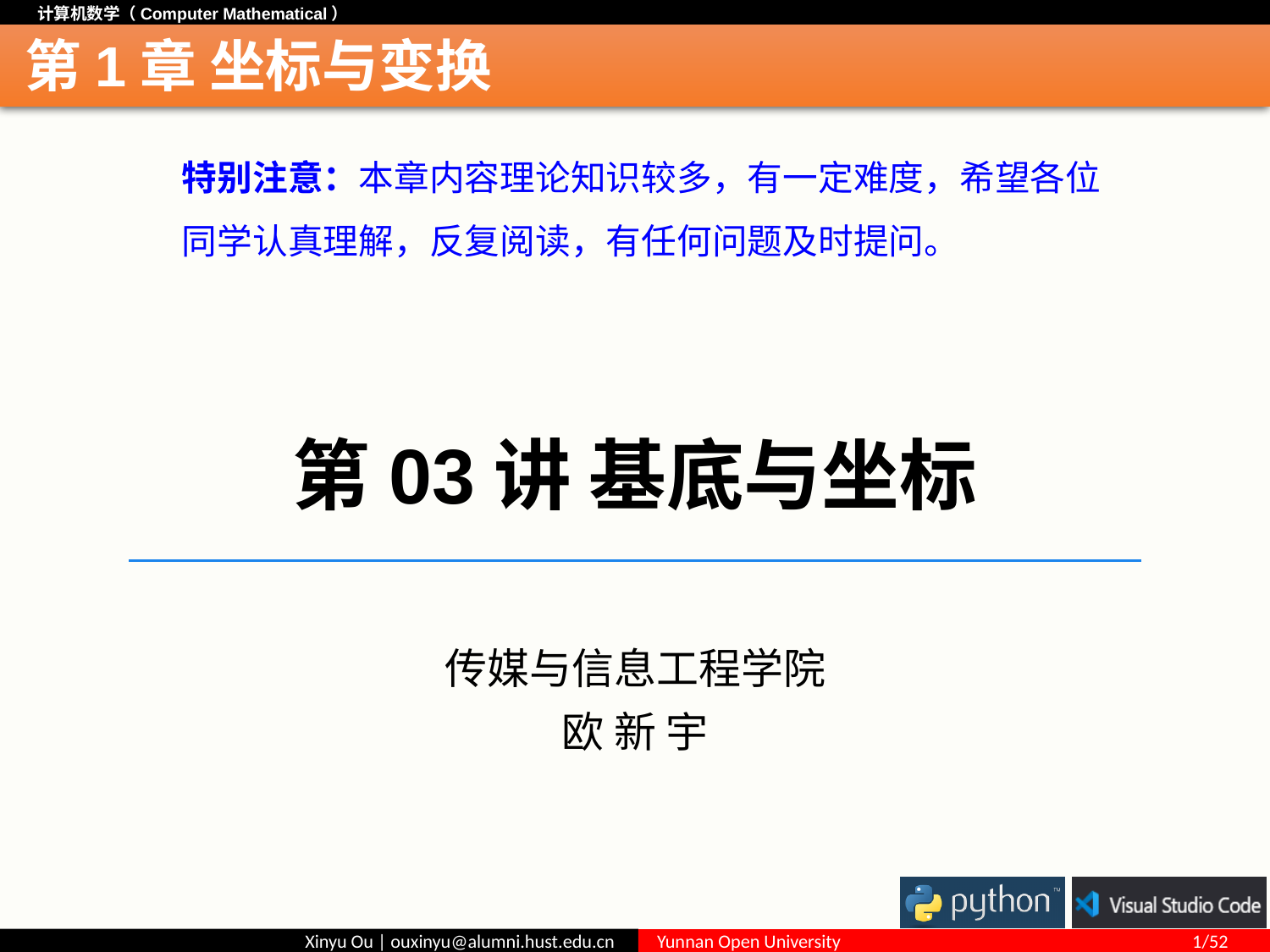

# 第1章 坐标与变换
特别注意：本章内容理论知识较多，有一定难度，希望各位
同学认真理解，反复阅读，有任何问题及时提问。
第03讲 基底与坐标